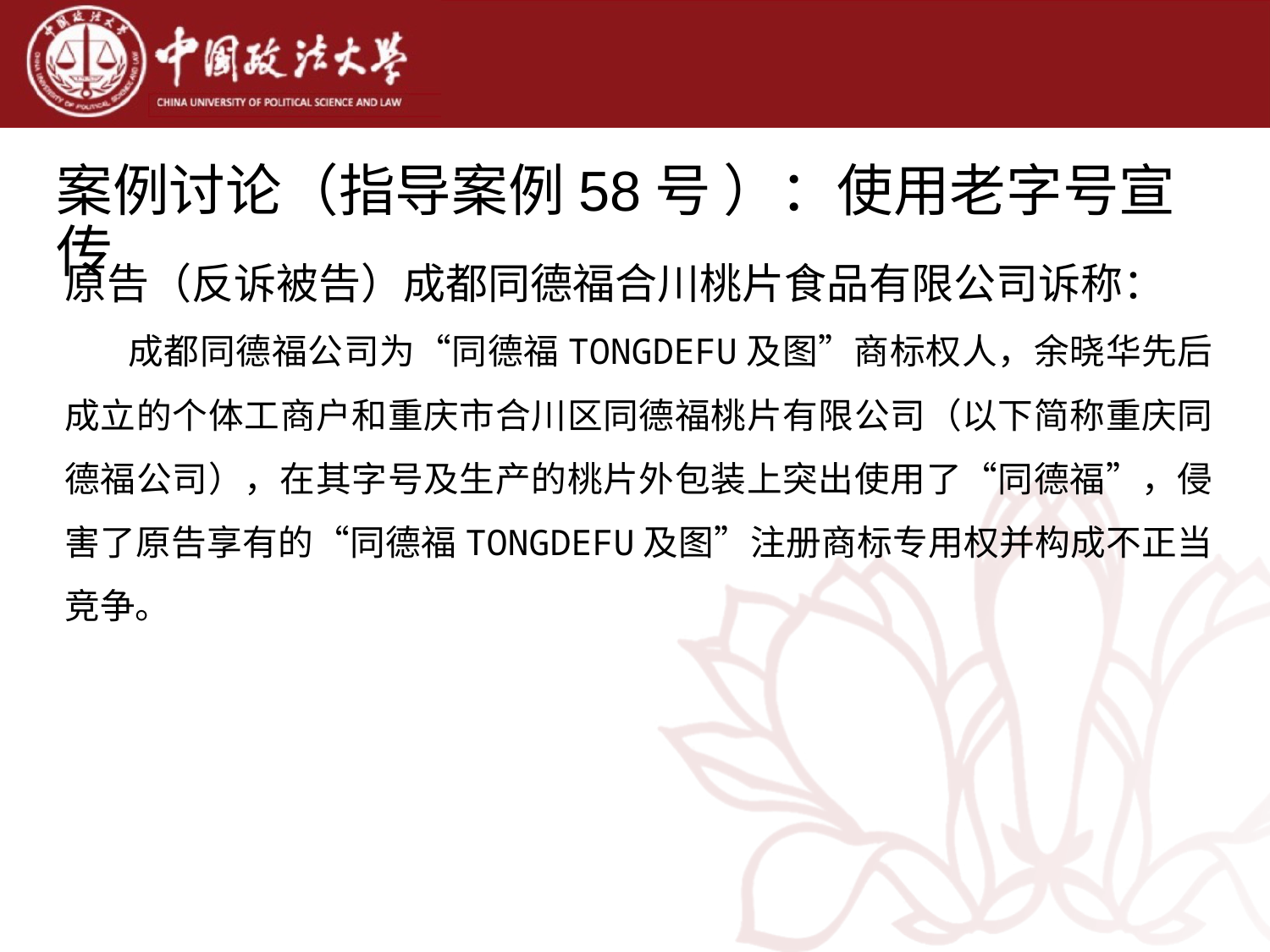

# 案例讨论（指导案例58号 ）：使用老字号宣传
原告（反诉被告）成都同德福合川桃片食品有限公司诉称：
成都同德福公司为“同德福TONGDEFU及图”商标权人，余晓华先后成立的个体工商户和重庆市合川区同德福桃片有限公司（以下简称重庆同德福公司），在其字号及生产的桃片外包装上突出使用了“同德福”，侵害了原告享有的“同德福TONGDEFU及图”注册商标专用权并构成不正当竞争。